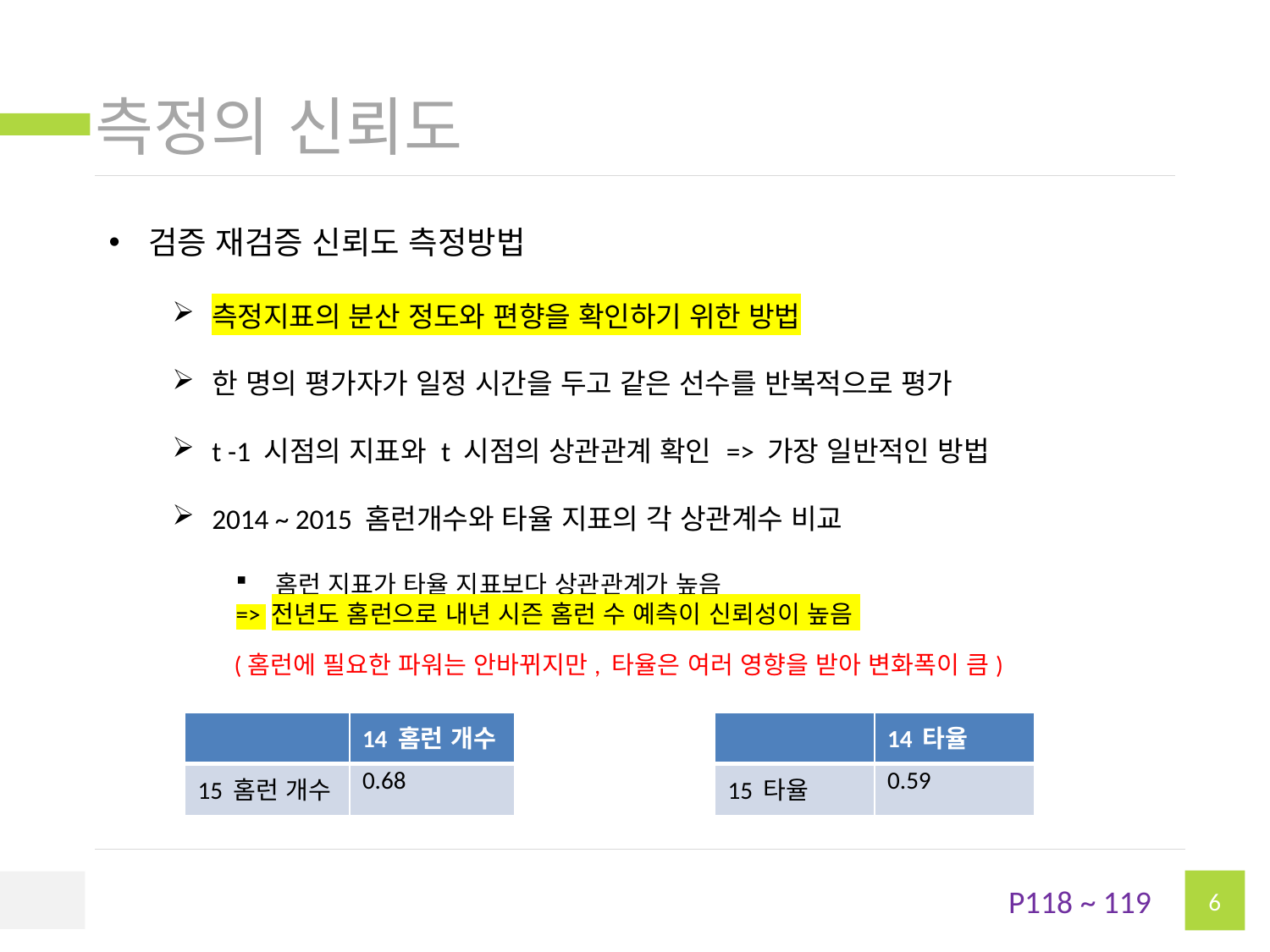

# 측정의 신뢰도
검증 재검증 신뢰도 측정방법

측정지표의 분산 정도와 편향을 확인하기 위한 방법

한 명의 평가자가 일정 시간을 두고 같은 선수를 반복적으로 평가

t -1 시점의 지표와 t 시점의 상관관계 확인 => 가장 일반적인 방법

2014 ~ 2015 홈런개수와 타율 지표의 각 상관계수 비교

홈런 지표가 타율 지표보다 상관관계가 높음
=> 전년도 홈런으로 내년 시즌 홈런 수 예측이 신뢰성이 높음

(홈런에 필요한 파워는 안바뀌지만, 타율은 여러 영향을 받아 변화폭이 큼)
|  | 14 홈런 개수 |
| --- | --- |
| 15 홈런 개수 | 0.68 |
|  | 14 타율 |
| --- | --- |
| 15 타율 | 0.59 |

P118 ~ 119